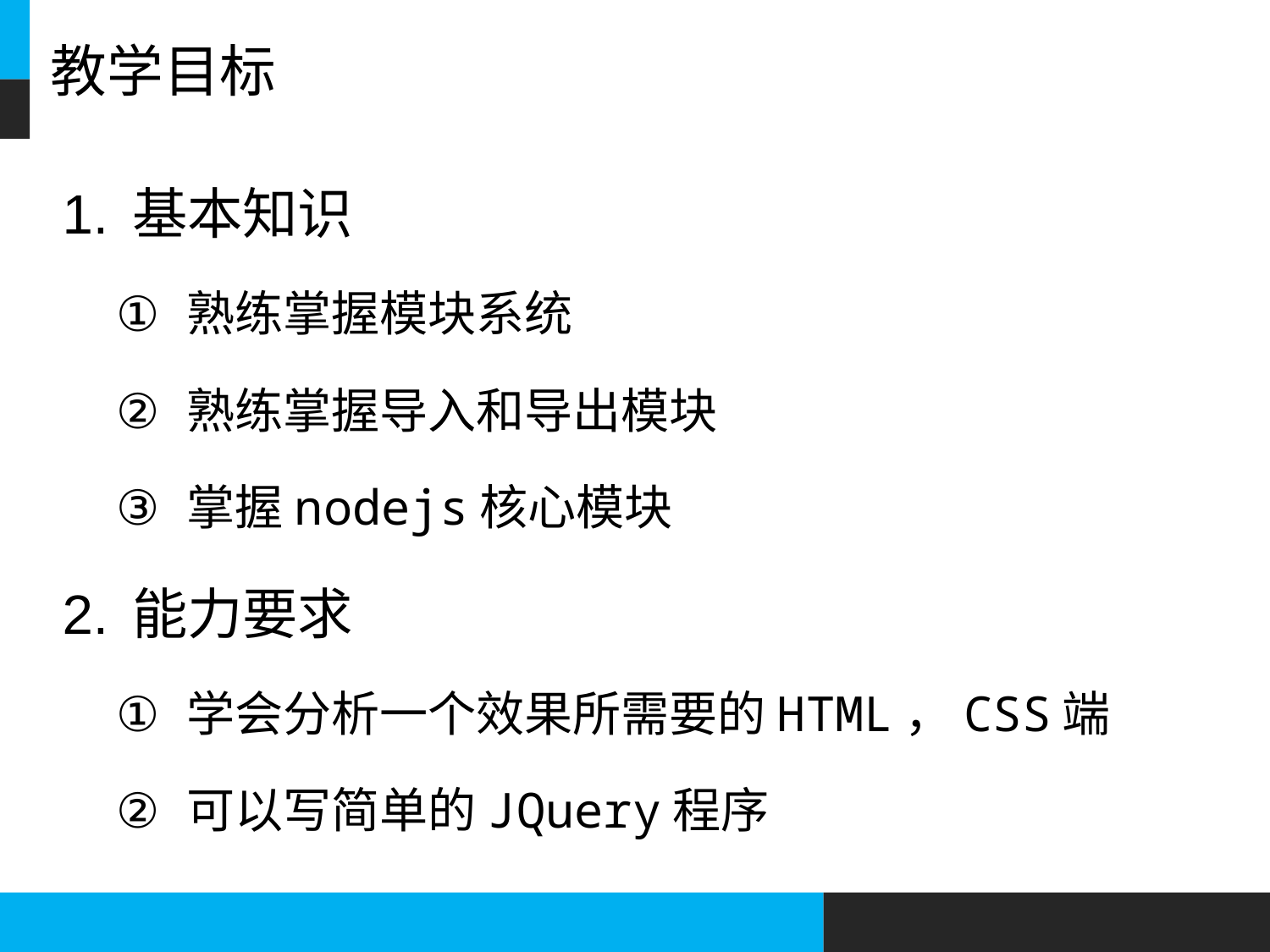

# 教学目标
基本知识
熟练掌握模块系统
熟练掌握导入和导出模块
掌握nodejs核心模块
能力要求
学会分析一个效果所需要的HTML，CSS端
可以写简单的JQuery程序